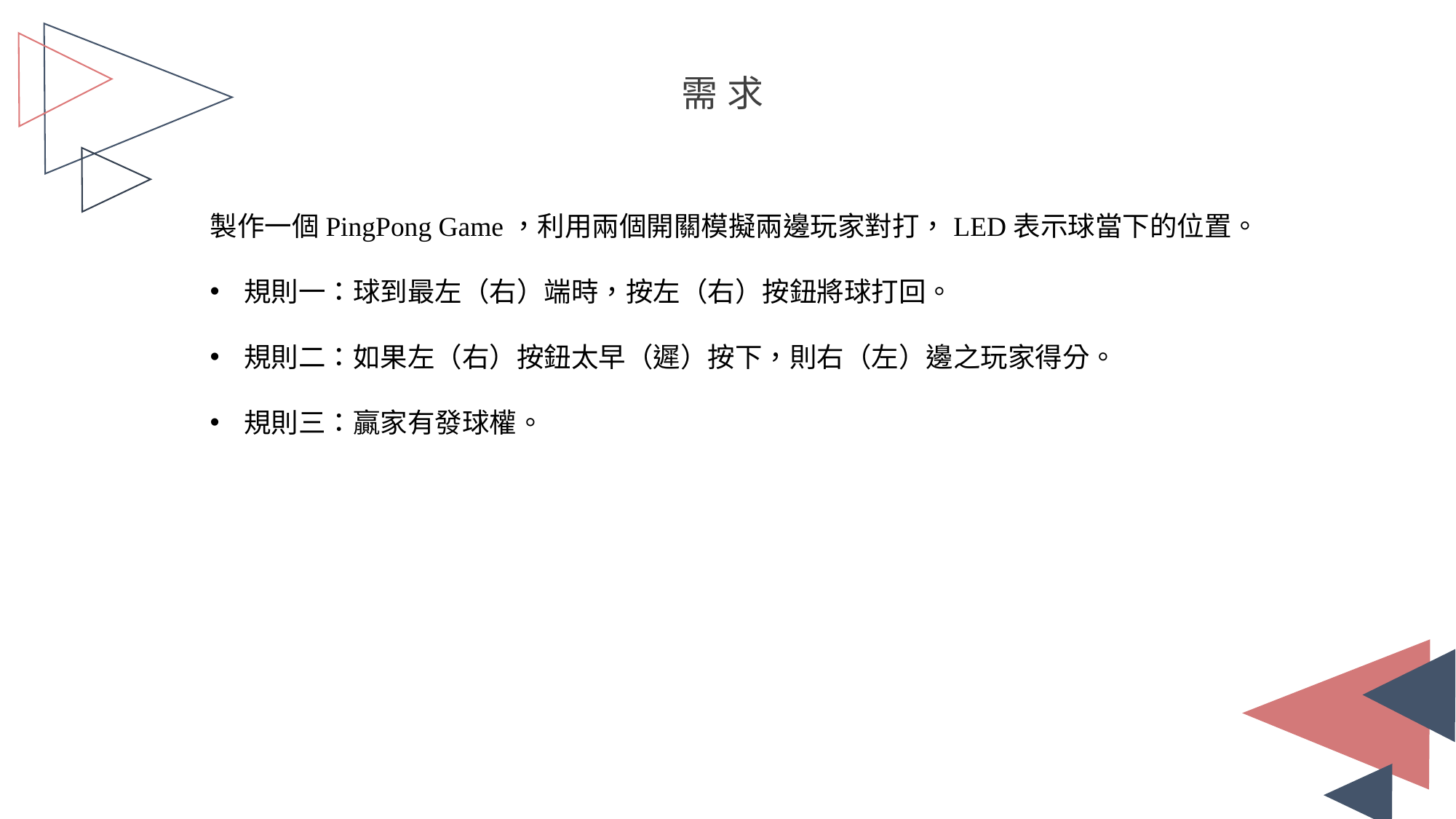

需求
製作一個PingPong Game，利用兩個開關模擬兩邊玩家對打，LED表示球當下的位置。

規則一：球到最左（右）端時，按左（右）按鈕將球打回。

規則二：如果左（右）按鈕太早（遲）按下，則右（左）邊之玩家得分。

規則三：贏家有發球權。